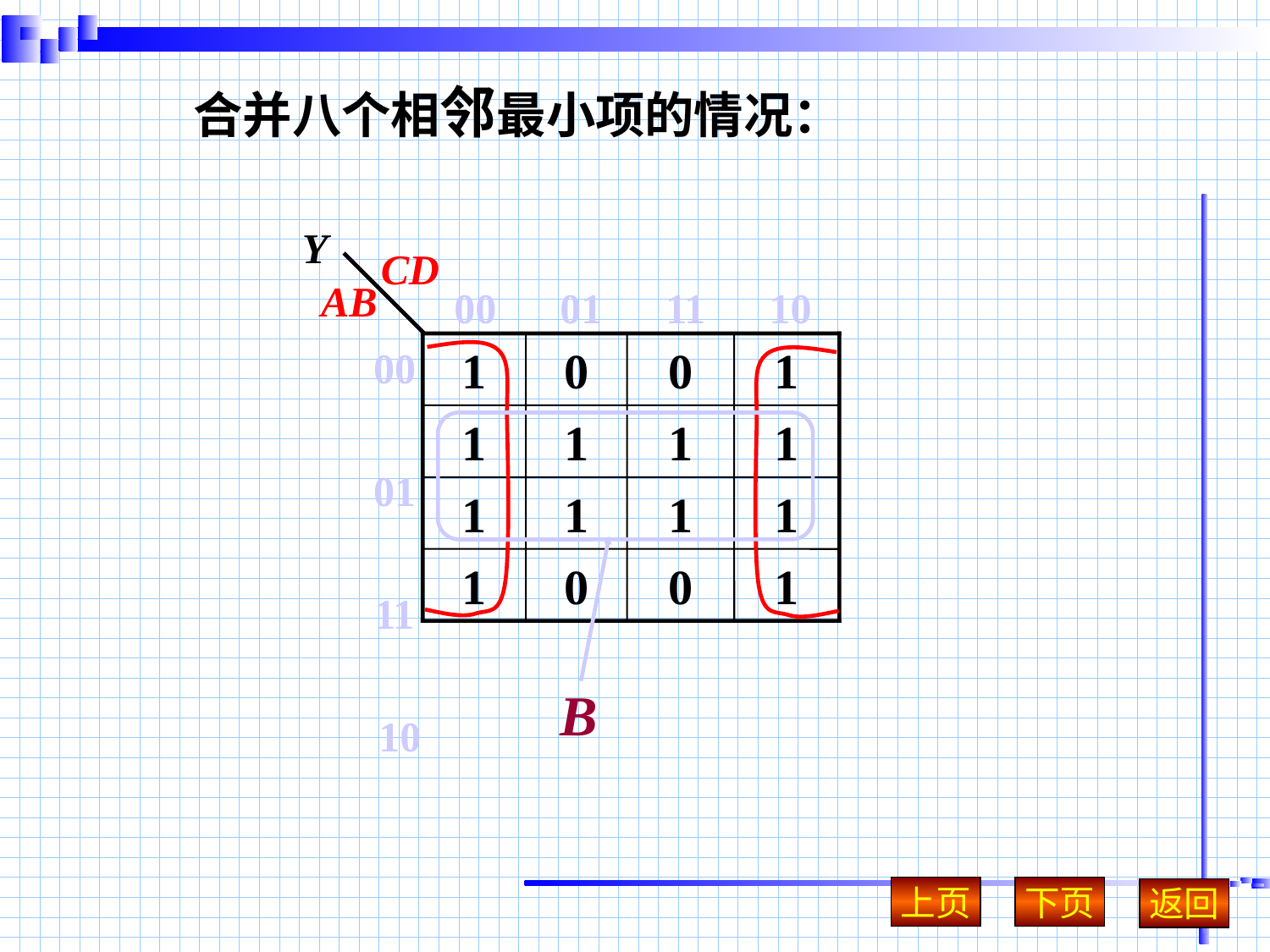

合并八个相邻最小项的情况：
Y
CD

AB
00      01      11      10
1

0

0

1

00
01
11
10
1

1
1
1
1

1
1
1
1

0
0
1

B
上页
下页
返回